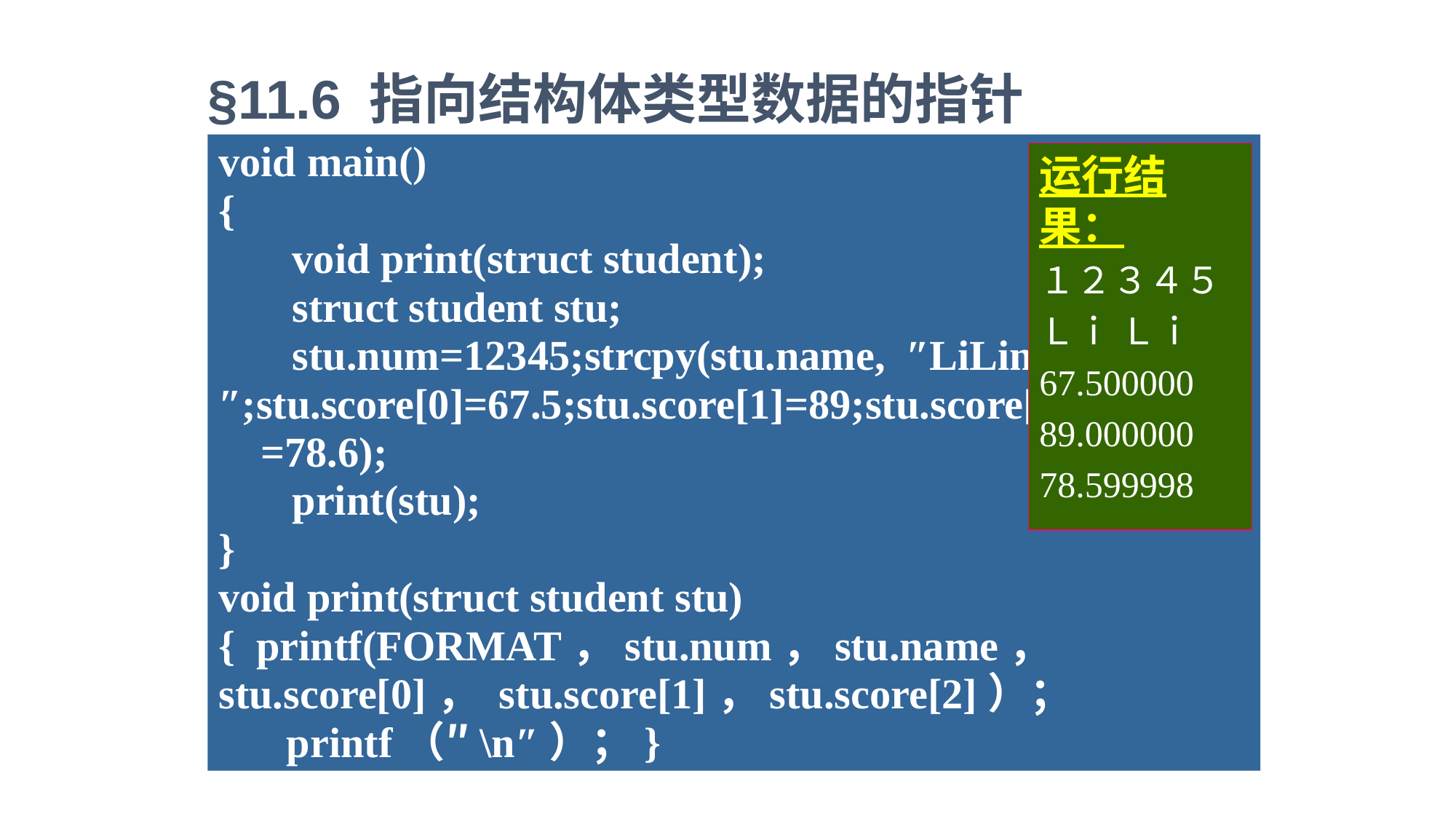

§11.6 指向结构体类型数据的指针
void main()
{
       void print(struct student);
       struct student stu;
       stu.num=12345;strcpy(stu.name,  ″LiLin″;stu.score[0]=67.5;stu.score[1]=89;stu.score[2]
    =78.6);
       print(stu);
}
void print(struct student stu)
{  printf(FORMAT，stu.num，stu.name， stu.score[0]， stu.score[1]，stu.score[2]）；
      printf（″\n″）；}
运行结果：
１２３４５
Ｌｉ Ｌｉ
67.500000
89.000000
78.599998